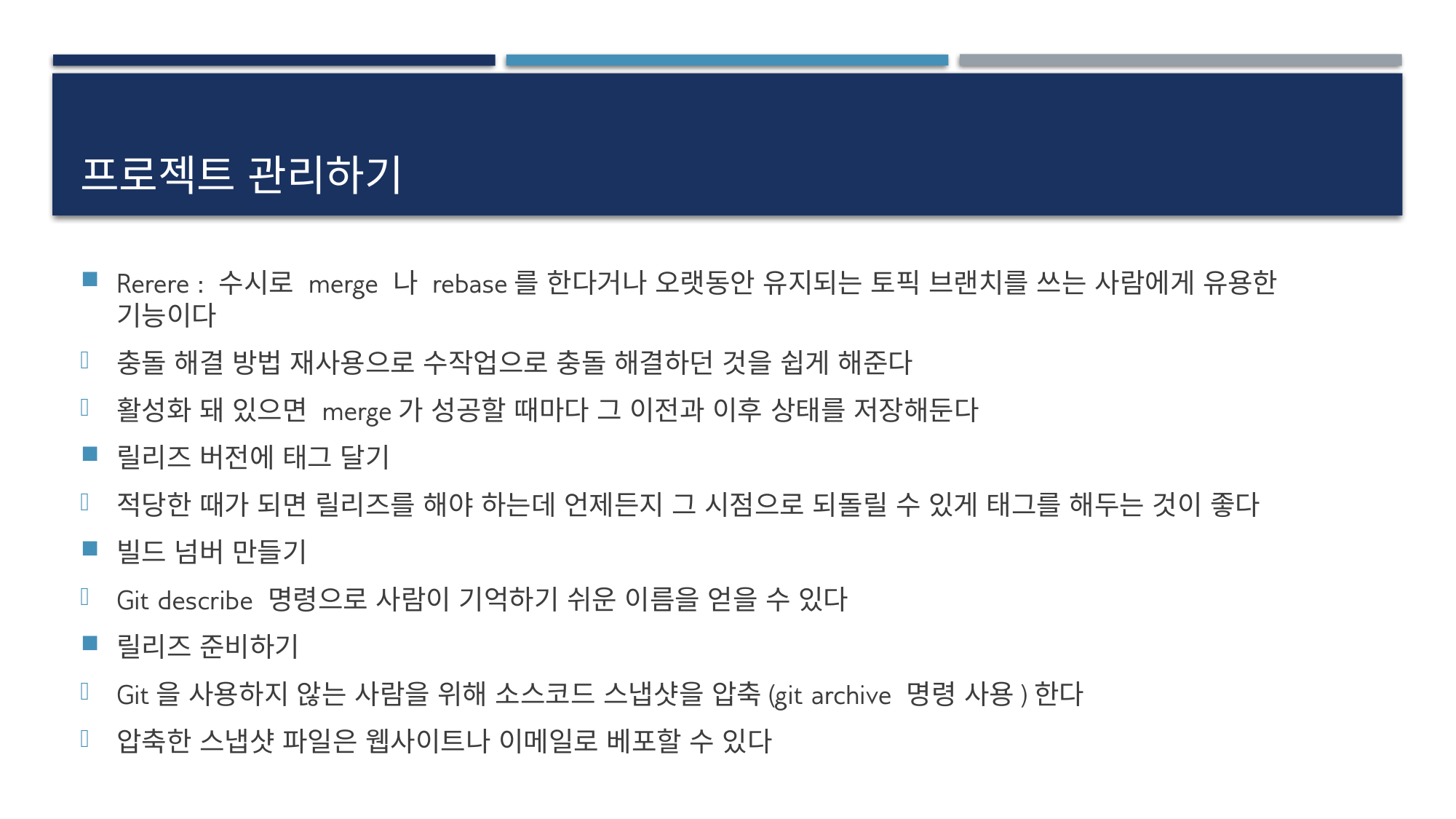

# 프로젝트 관리하기
Rerere : 수시로 merge 나 rebase를 한다거나 오랫동안 유지되는 토픽 브랜치를 쓰는 사람에게 유용한 기능이다
충돌 해결 방법 재사용으로 수작업으로 충돌 해결하던 것을 쉽게 해준다
활성화 돼 있으면 merge가 성공할 때마다 그 이전과 이후 상태를 저장해둔다
릴리즈 버전에 태그 달기
적당한 때가 되면 릴리즈를 해야 하는데 언제든지 그 시점으로 되돌릴 수 있게 태그를 해두는 것이 좋다
빌드 넘버 만들기
Git describe 명령으로 사람이 기억하기 쉬운 이름을 얻을 수 있다
릴리즈 준비하기
Git을 사용하지 않는 사람을 위해 소스코드 스냅샷을 압축(git archive 명령 사용)한다
압축한 스냅샷 파일은 웹사이트나 이메일로 베포할 수 있다